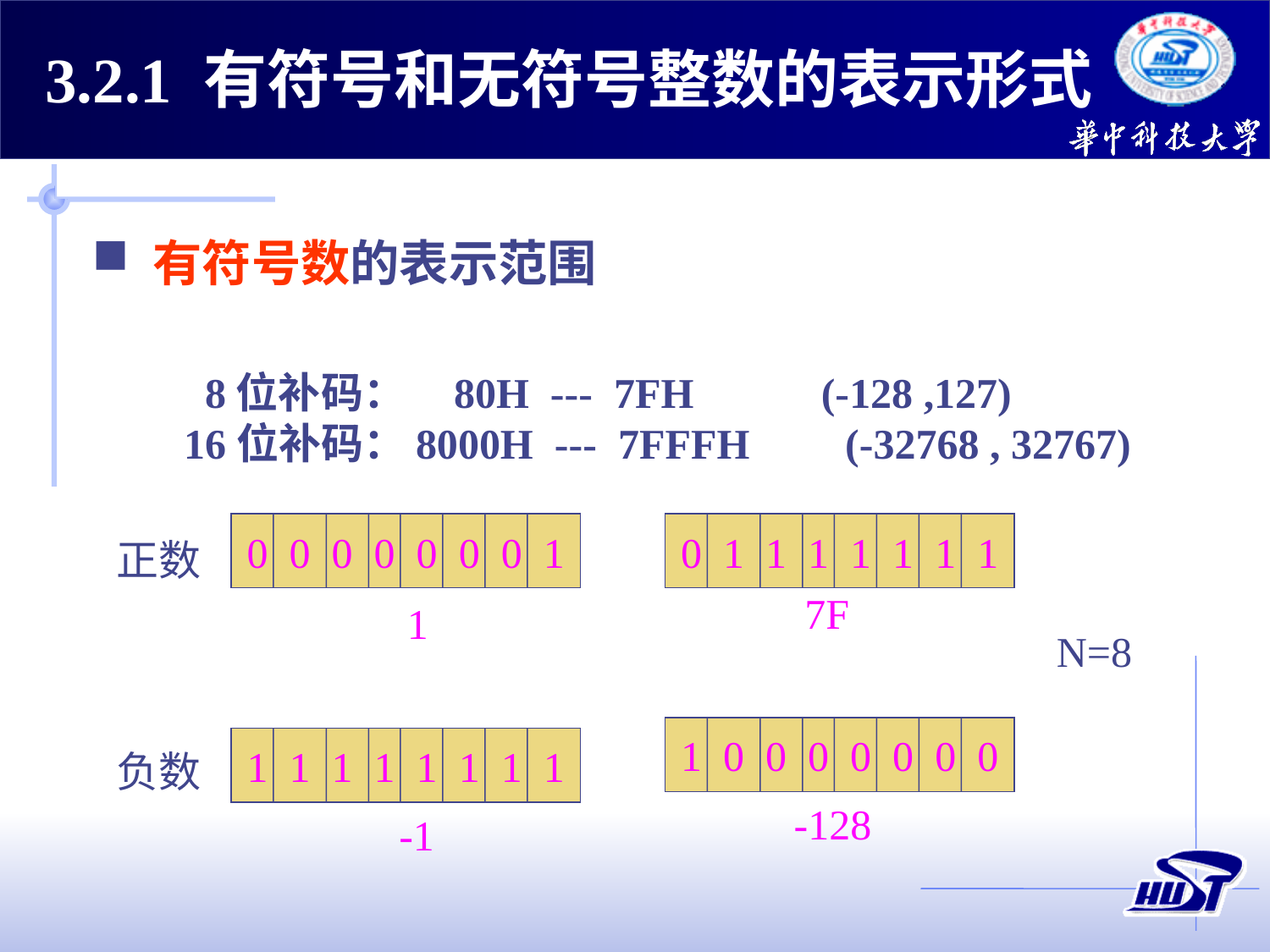

3.2.1 有符号和无符号整数的表示形式
 有符号数的表示范围
  8位补码：    80H  ---  7FH            (-128 ,127)
16位补码：8000H  ---  7FFFH         (-32768 , 32767)
0  0  0  0  0  0  0  1

0  1  1  1  1  1  1  1

正数
7F
1
N=8
1  0  0  0  0  0  0  0

1  1  1  1  1  1  1  1

负数
-128
-1